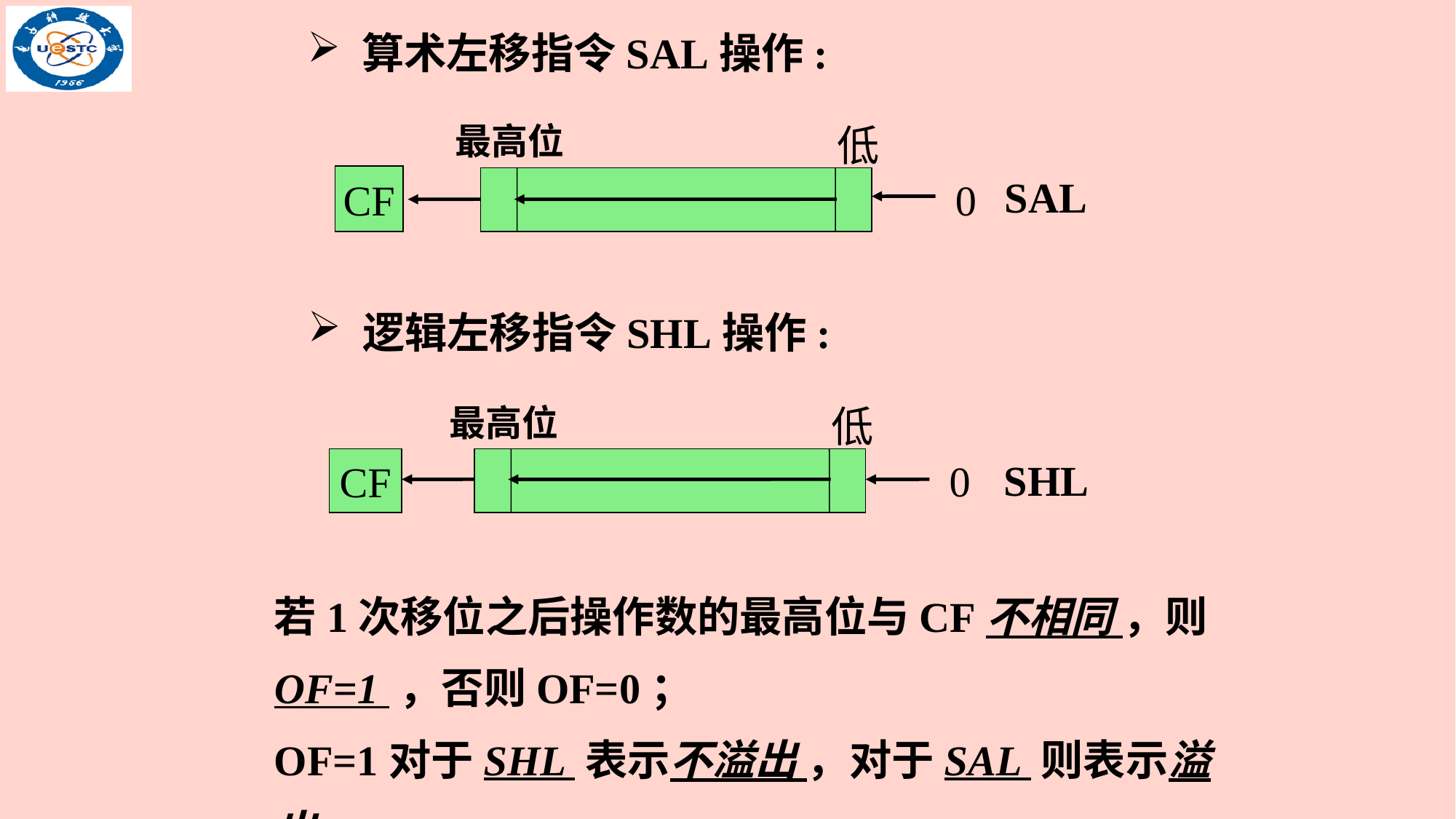

算术左移指令SAL操作:
最高位
低
SAL
CF

0

逻辑左移指令SHL操作:
最高位
低
SHL
CF

0

若1次移位之后操作数的最高位与CF不相同 ，则OF=1 ，否则OF=0；
OF=1对于SHL 表示不溢出 ，对于SAL 则表示溢出